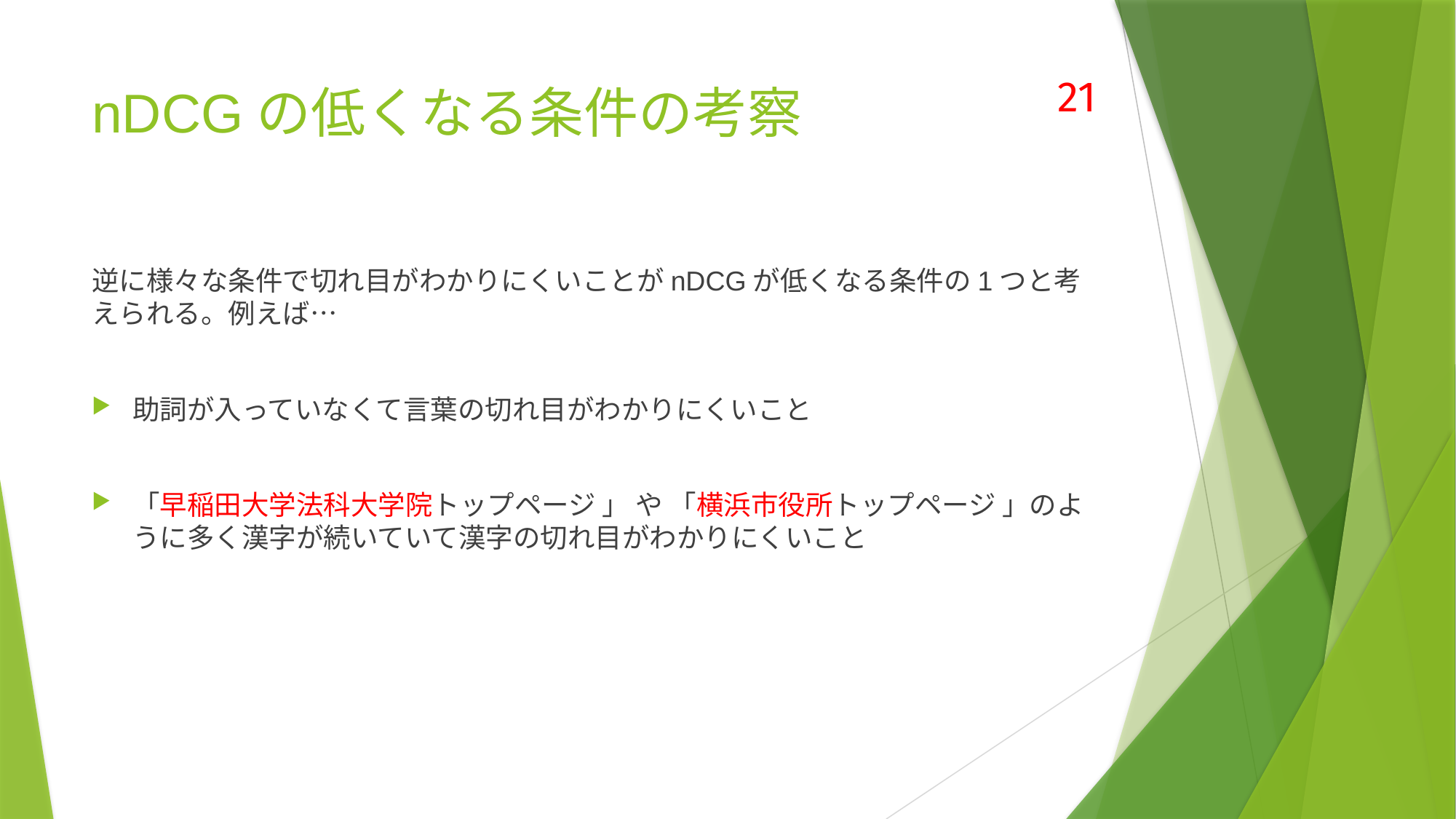

# nDCGの低くなる条件の考察
21
逆に様々な条件で切れ目がわかりにくいことがnDCGが低くなる条件の1つと考えられる。例えば…

助詞が入っていなくて言葉の切れ目がわかりにくいこと

「早稲田大学法科大学院トップページ 」 や 「横浜市役所トップページ 」のように多く漢字が続いていて漢字の切れ目がわかりにくいこと